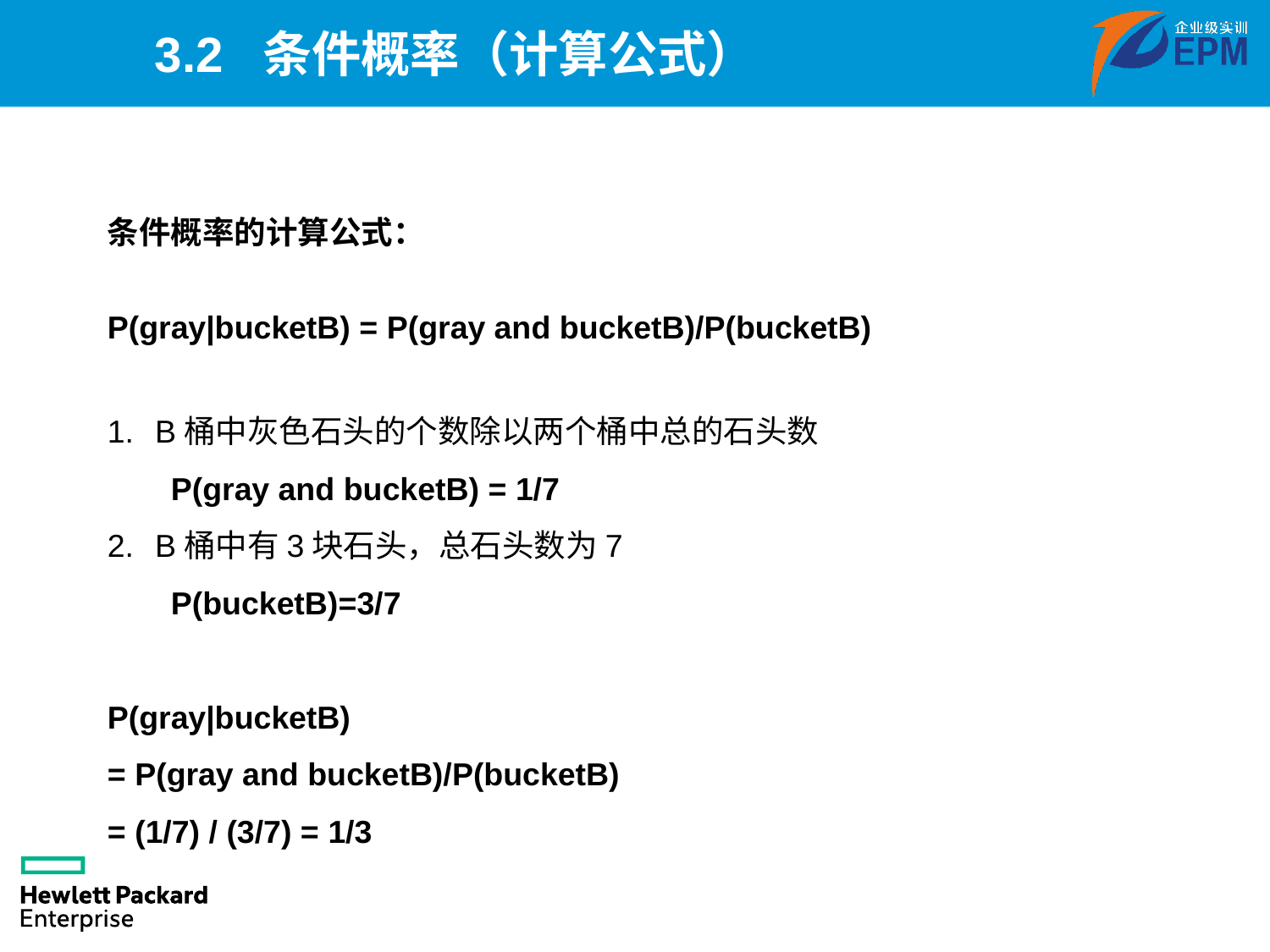

# 3.2  条件概率（计算公式）
条件概率的计算公式：
P(gray|bucketB) = P(gray and bucketB)/P(bucketB)
B桶中灰色石头的个数除以两个桶中总的石头数
P(gray and bucketB) = 1/7
B桶中有3块石头，总石头数为7
P(bucketB)=3/7

P(gray|bucketB)
= P(gray and bucketB)/P(bucketB)
= (1/7) / (3/7) = 1/3